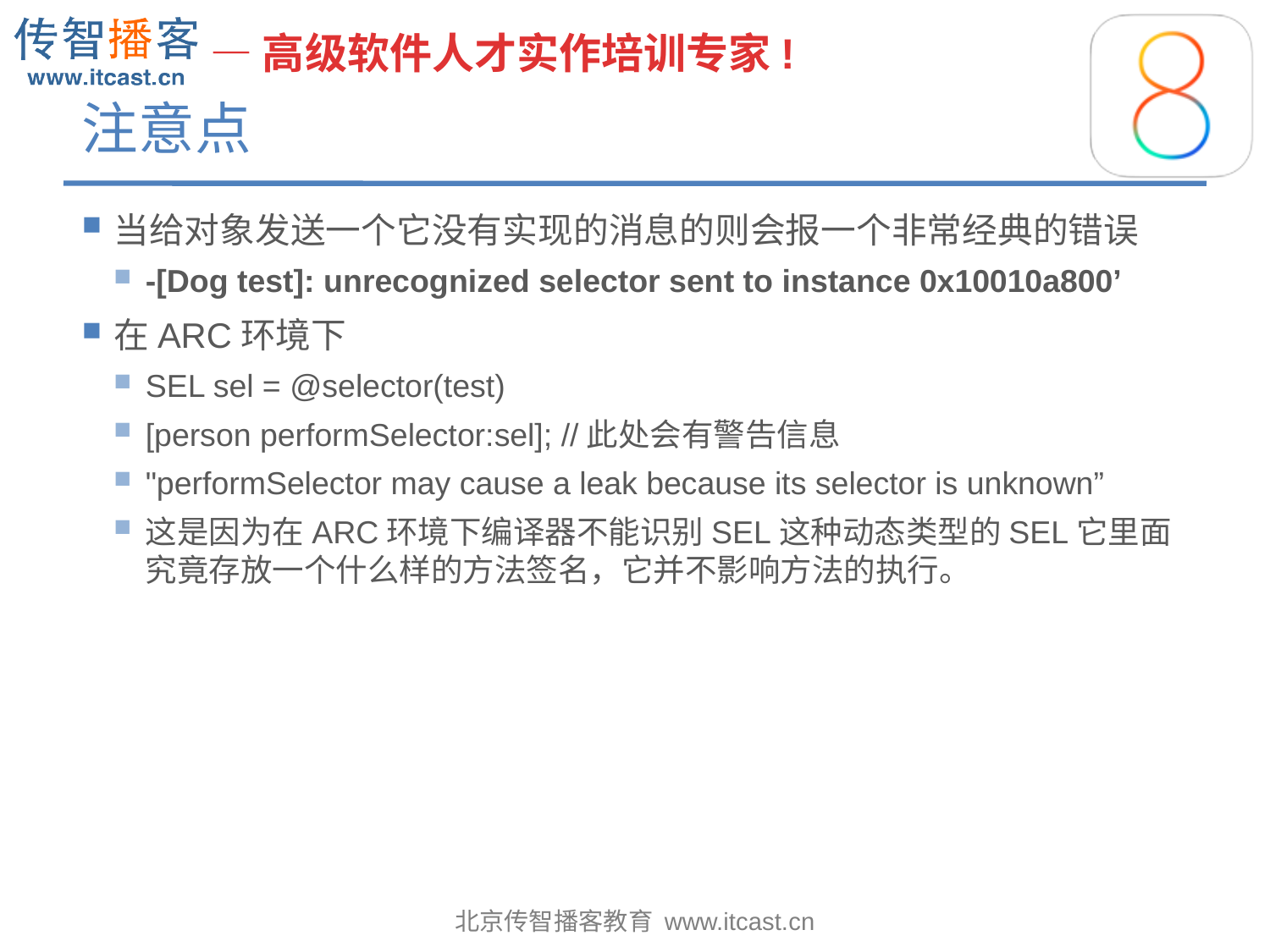

# 注意点
当给对象发送一个它没有实现的消息的则会报一个非常经典的错误
-[Dog test]: unrecognized selector sent to instance 0x10010a800’
在ARC环境下
SEL sel = @selector(test)
[person performSelector:sel]; //此处会有警告信息
"performSelector may cause a leak because its selector is unknown”
这是因为在ARC环境下编译器不能识别SEL这种动态类型的SEL它里面究竟存放一个什么样的方法签名，它并不影响方法的执行。